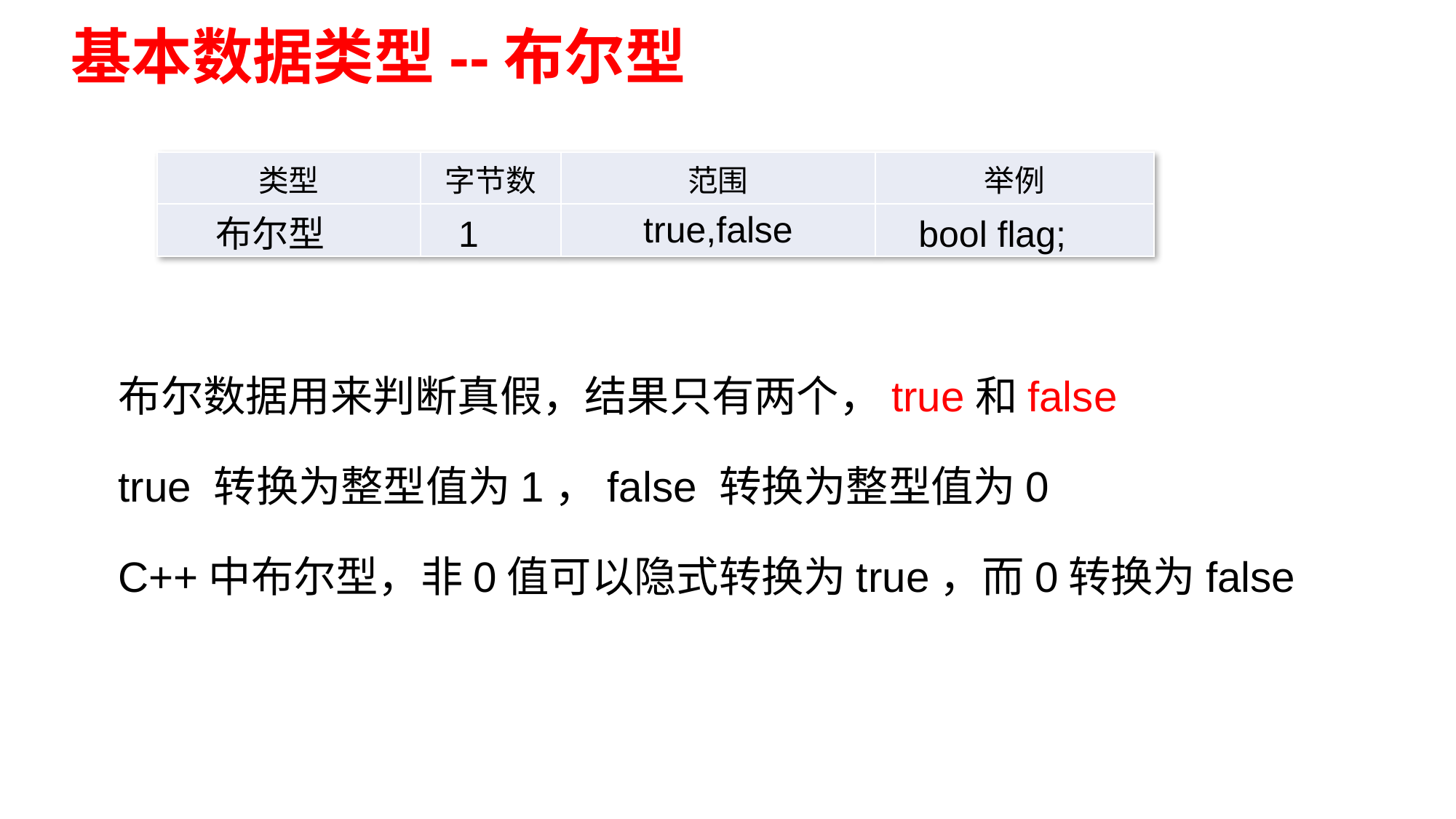

基本数据类型--布尔型

| 类型 | 字节数 | 范围 | 举例 |
| --- | --- | --- | --- |
| 布尔型 | 1 | true,false | bool flag; |
布尔数据用来判断真假，结果只有两个，true和false
true 转换为整型值为1，false 转换为整型值为0
C++中布尔型，非0值可以隐式转换为true，而0转换为false